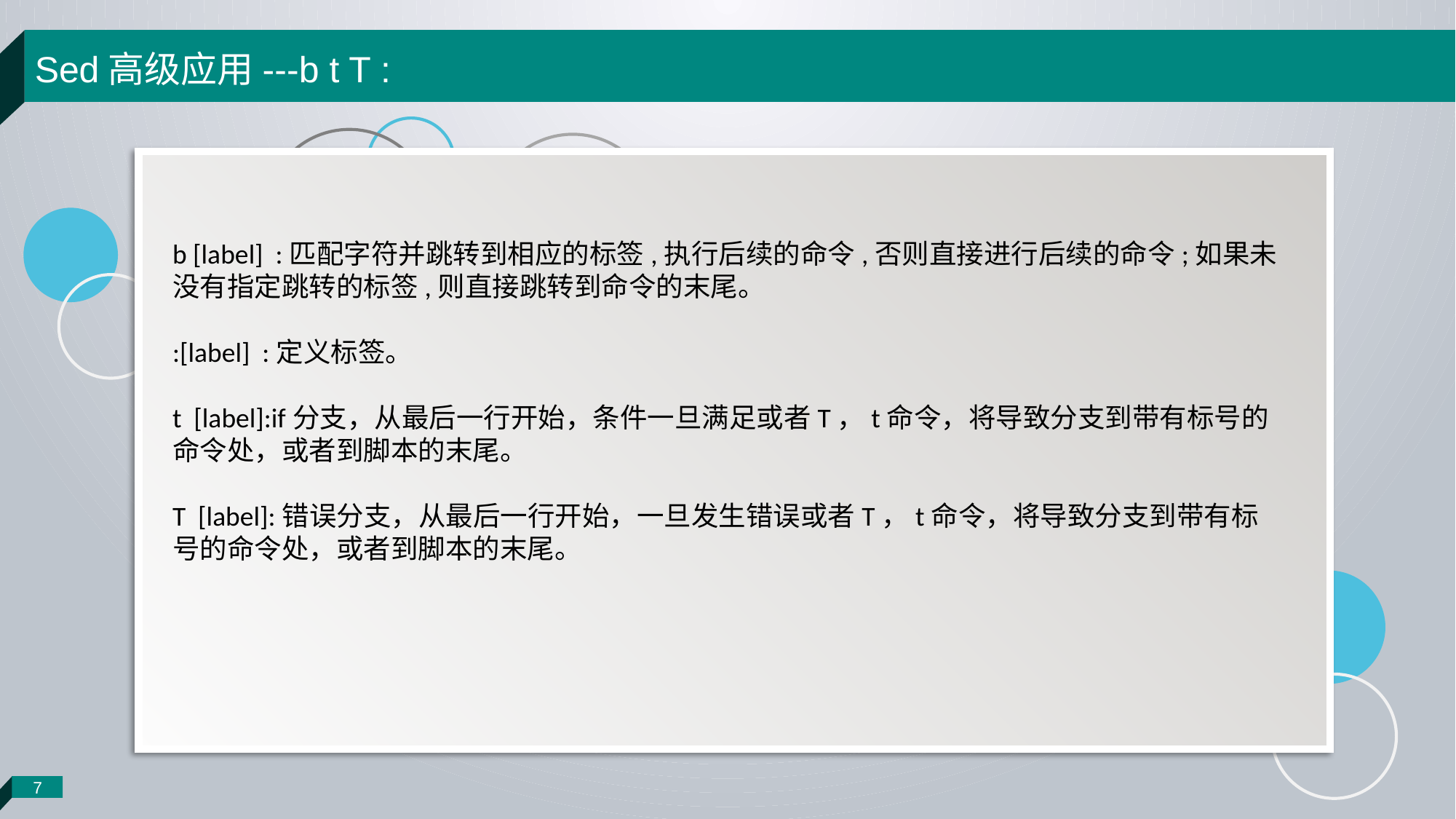

7

Sed高级应用---b t T :

b [label]  :匹配字符并跳转到相应的标签,执行后续的命令,否则直接进行后续的命令;如果未没有指定跳转的标签,则直接跳转到命令的末尾。

:[label]  :定义标签。

t  [label]:if分支，从最后一行开始，条件一旦满足或者T，t命令，将导致分支到带有标号的命令处，或者到脚本的末尾。

T  [label]:错误分支，从最后一行开始，一旦发生错误或者T，t命令，将导致分支到带有标号的命令处，或者到脚本的末尾。